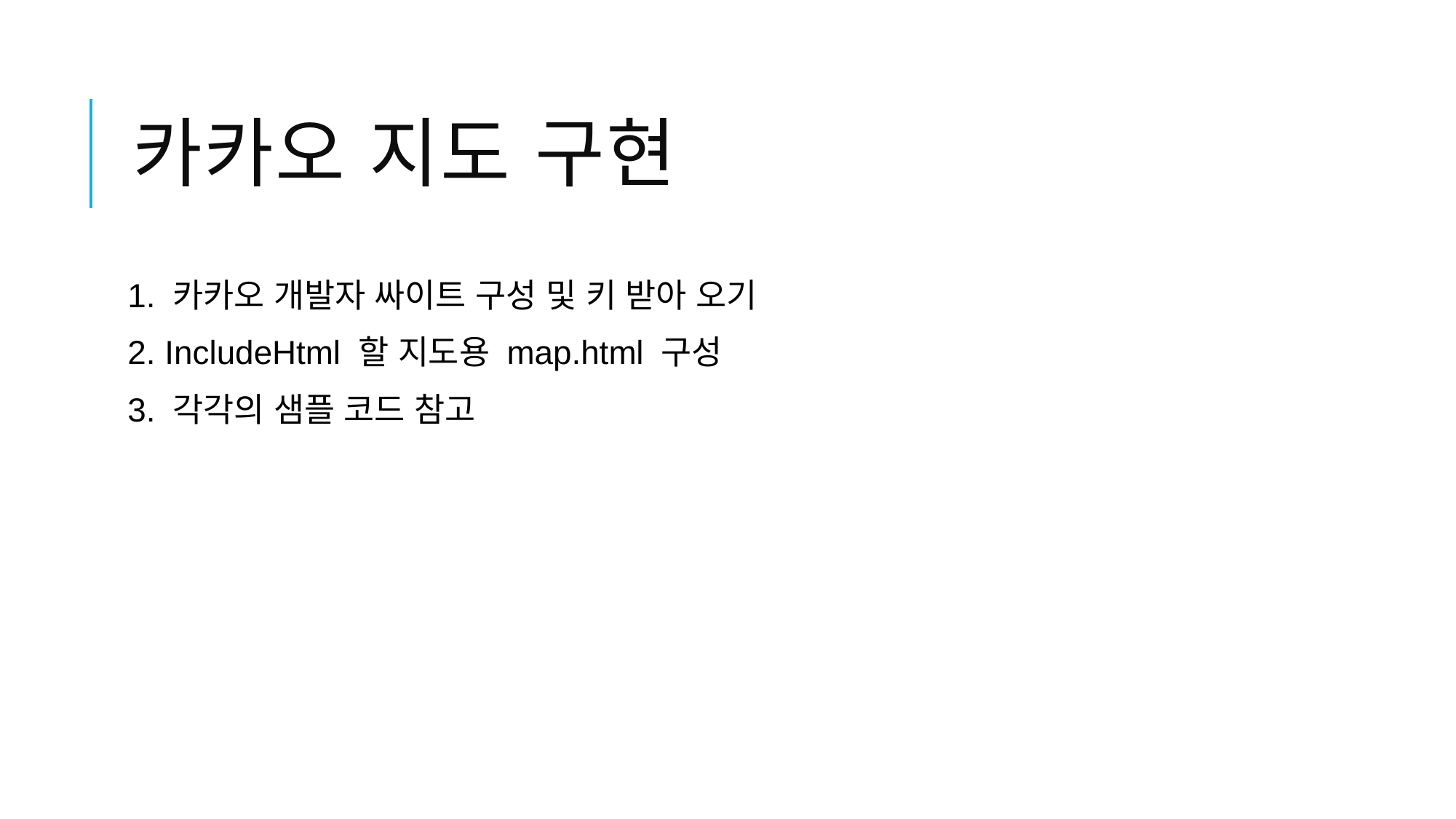

# 카카오 지도 구현
1. 카카오 개발자 싸이트 구성 및 키 받아 오기
2. IncludeHtml 할 지도용 map.html 구성
3. 각각의 샘플 코드 참고